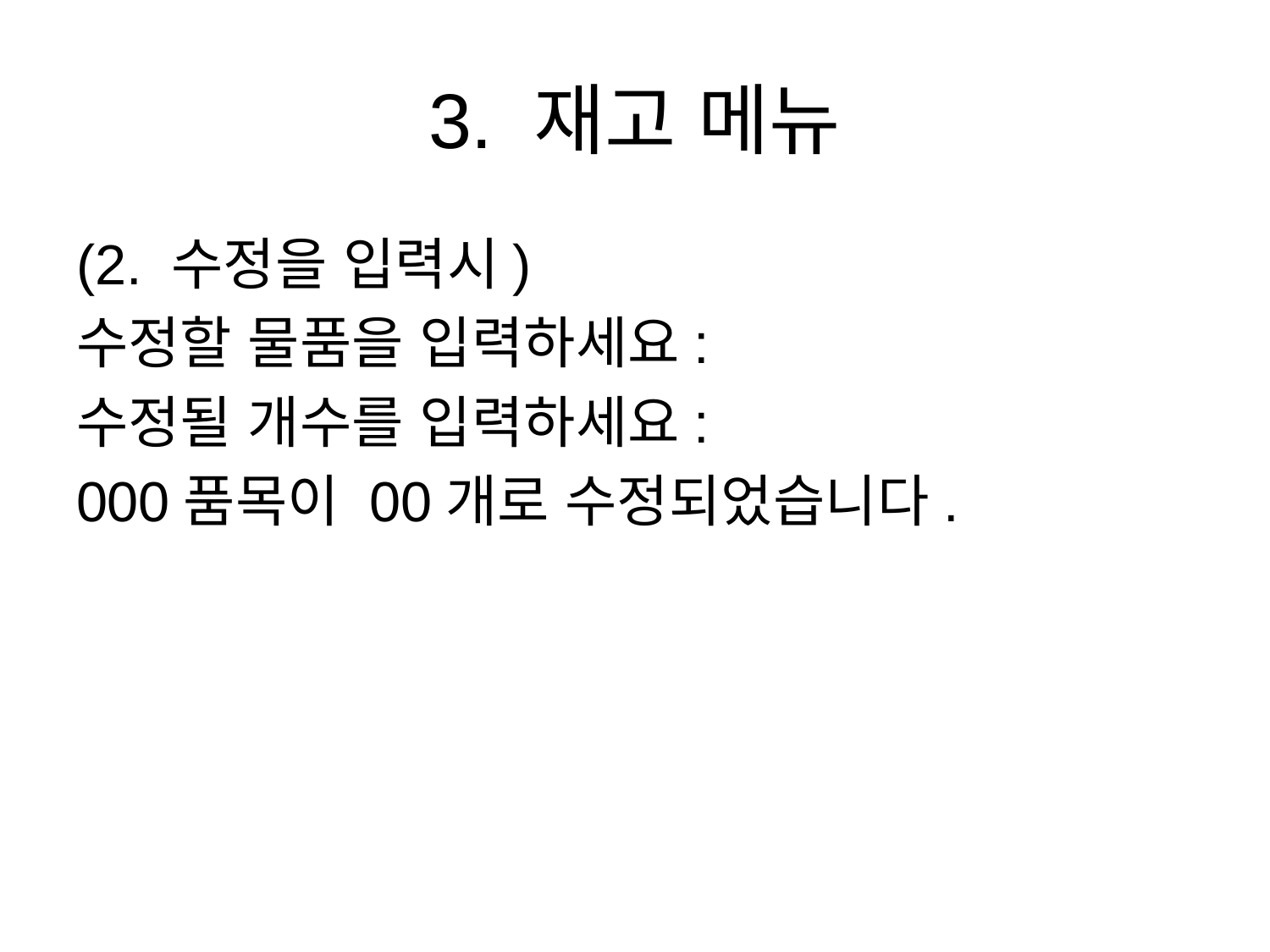

# 3. 재고 메뉴
(2. 수정을 입력시)
수정할 물품을 입력하세요:
수정될 개수를 입력하세요:
000품목이 00개로 수정되었습니다.